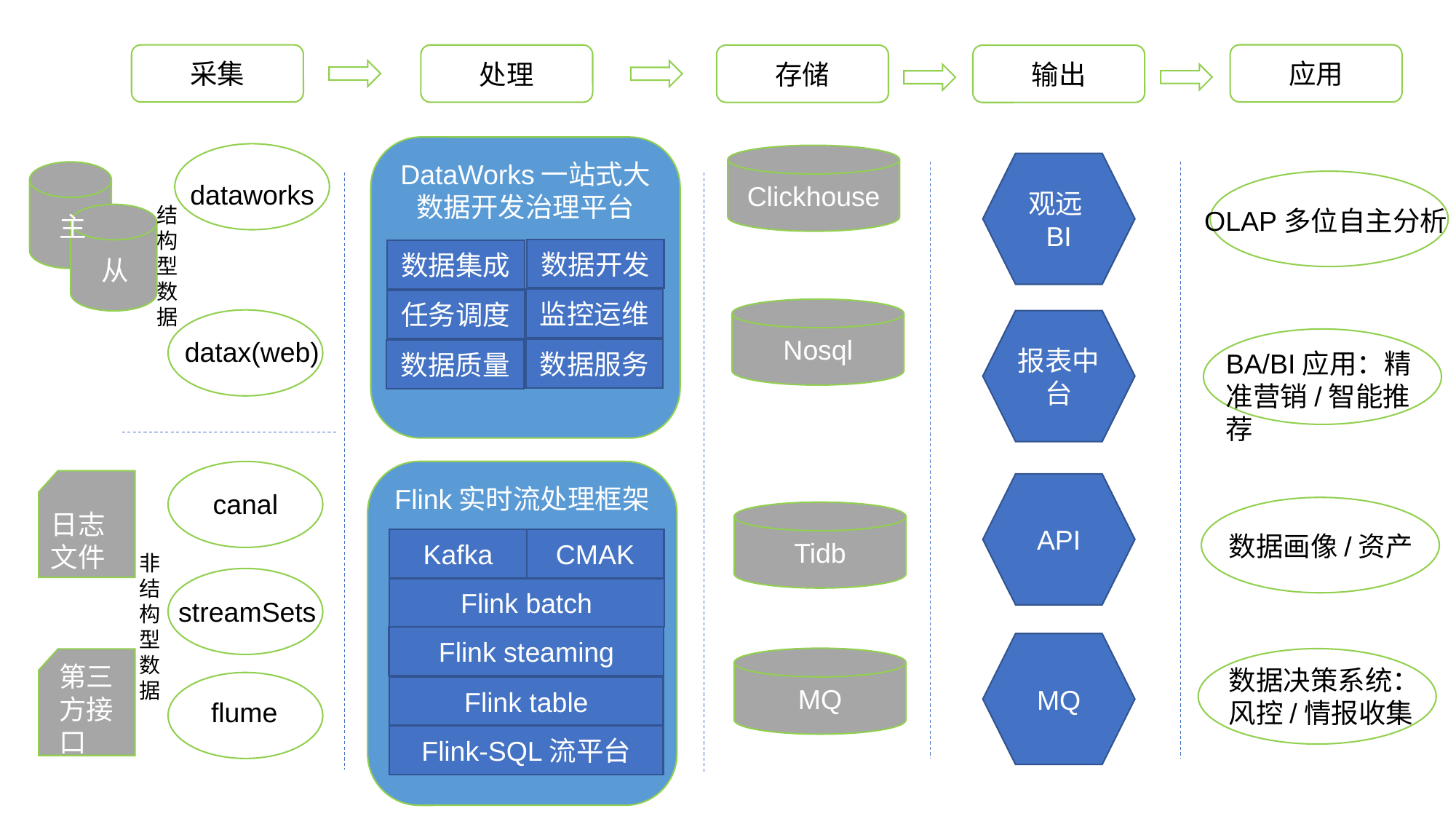

应用
采集
处理
存储
输出

DataWorks一站式大数据开发治理平台
CDH统一数据处理平台
worksa
Clickhouse
观远BI

dataworks
批处理引擎
结构型数据
OLAP多位自主分析
主

数据开发
数据集成
从
监控运维
任务调度
Nosql
Cloudera
报表中台

datax(web)
数据服务
数据质量
flink
BA/BI应用：精准营销/智能推荐
Flink实时流处理框架

API
canal

日志文件
Tidb
数据画像/资产
Kafka
CMAK
非结构型数据

Flink batch
streamSets
Flink steaming
MQ
MQ

第三方接口
数据决策系统：风控/情报收集

Flink table
flume
Flink-SQL流平台